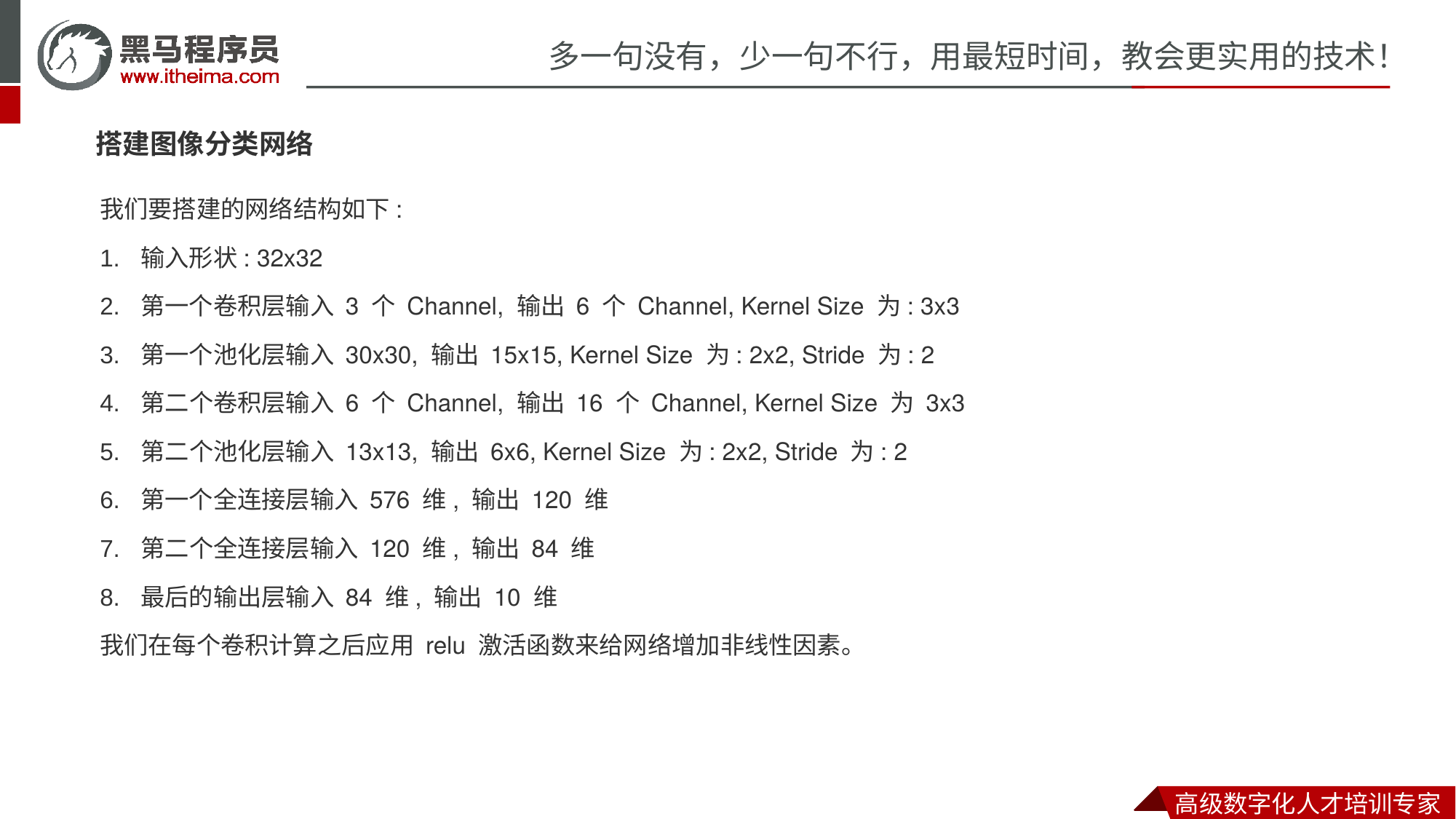

搭建图像分类网络
我们要搭建的网络结构如下:
输入形状: 32x32
第一个卷积层输入 3 个 Channel, 输出 6 个 Channel, Kernel Size 为: 3x3
第一个池化层输入 30x30, 输出 15x15, Kernel Size 为: 2x2, Stride 为: 2
第二个卷积层输入 6 个 Channel, 输出 16 个 Channel, Kernel Size 为 3x3
第二个池化层输入 13x13, 输出 6x6, Kernel Size 为: 2x2, Stride 为: 2
第一个全连接层输入 576 维, 输出 120 维
第二个全连接层输入 120 维, 输出 84 维
最后的输出层输入 84 维, 输出 10 维
我们在每个卷积计算之后应用 relu 激活函数来给网络增加非线性因素。